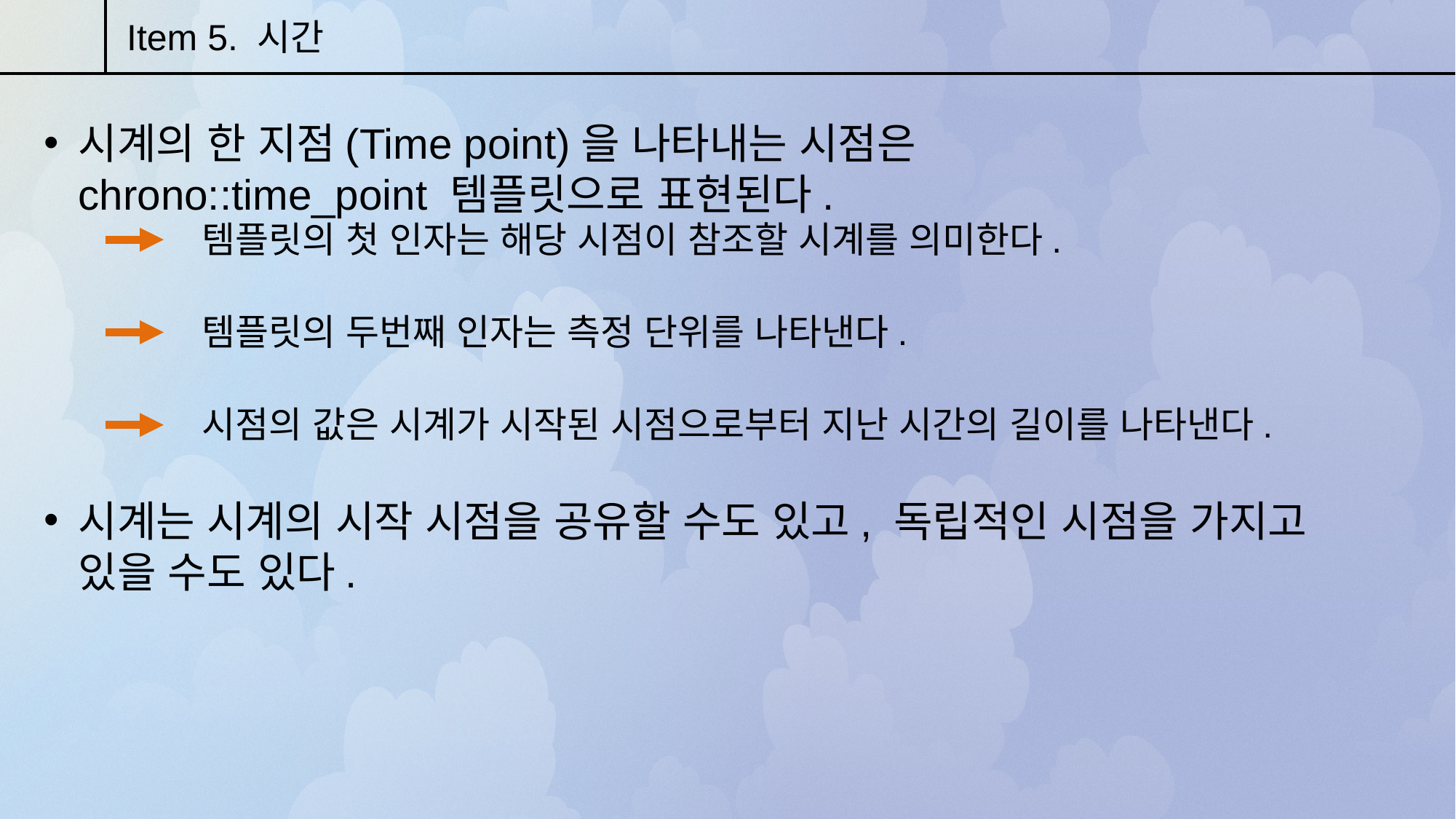

Item 5. 시간
시계의 한 지점(Time point)을 나타내는 시점은 chrono::time_point 템플릿으로 표현된다.
템플릿의 첫 인자는 해당 시점이 참조할 시계를 의미한다.
템플릿의 두번째 인자는 측정 단위를 나타낸다.
시점의 값은 시계가 시작된 시점으로부터 지난 시간의 길이를 나타낸다.
시계는 시계의 시작 시점을 공유할 수도 있고, 독립적인 시점을 가지고 있을 수도 있다.